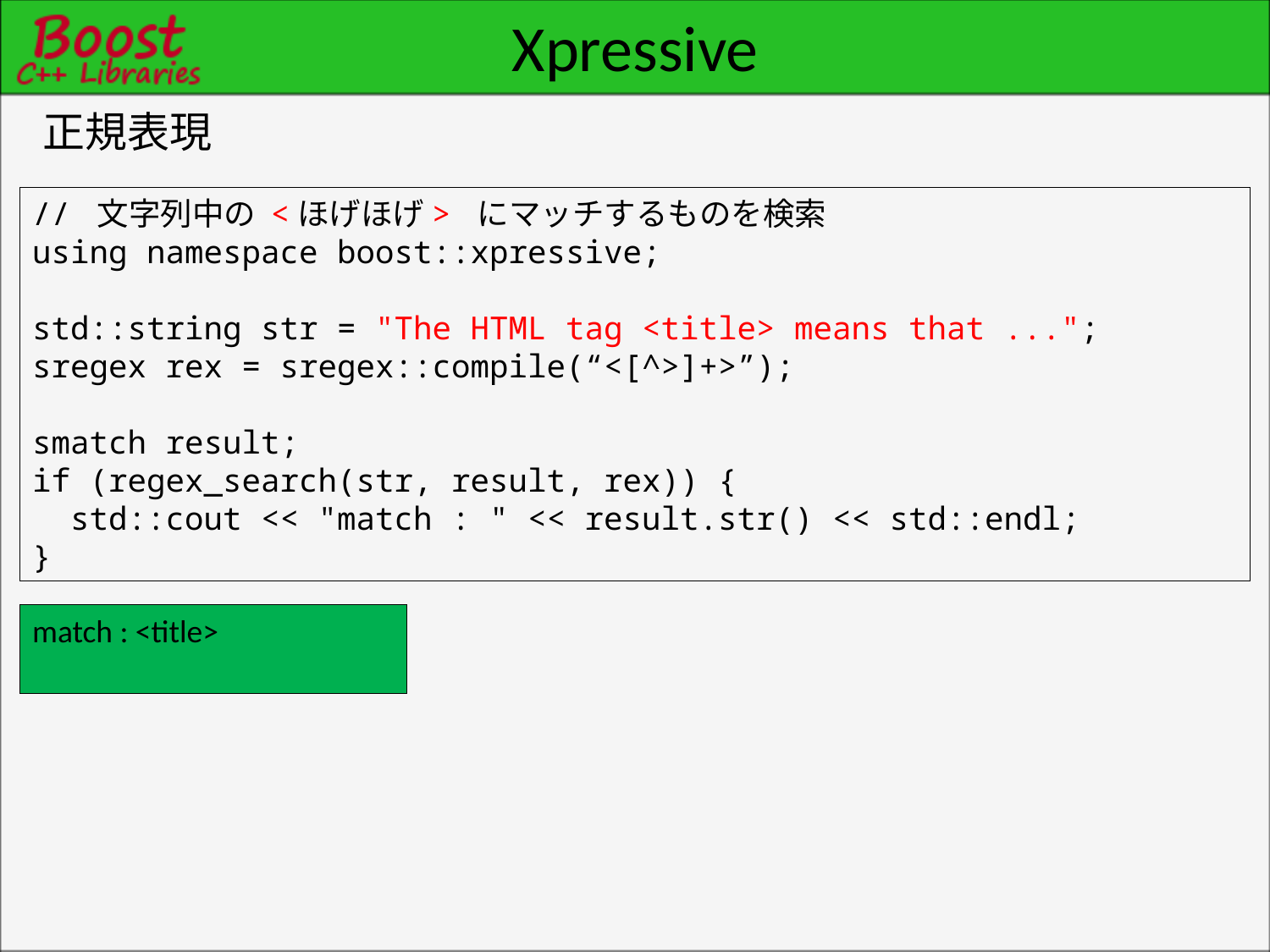

# Xpressive
正規表現
// 文字列中の <ほげほげ> にマッチするものを検索
using namespace boost::xpressive;

std::string str = "The HTML tag <title> means that ...";
sregex rex = sregex::compile(“<[^>]+>”);

smatch result;
if (regex_search(str, result, rex)) {
  std::cout << "match : " << result.str() << std::endl;
}
match : <title>